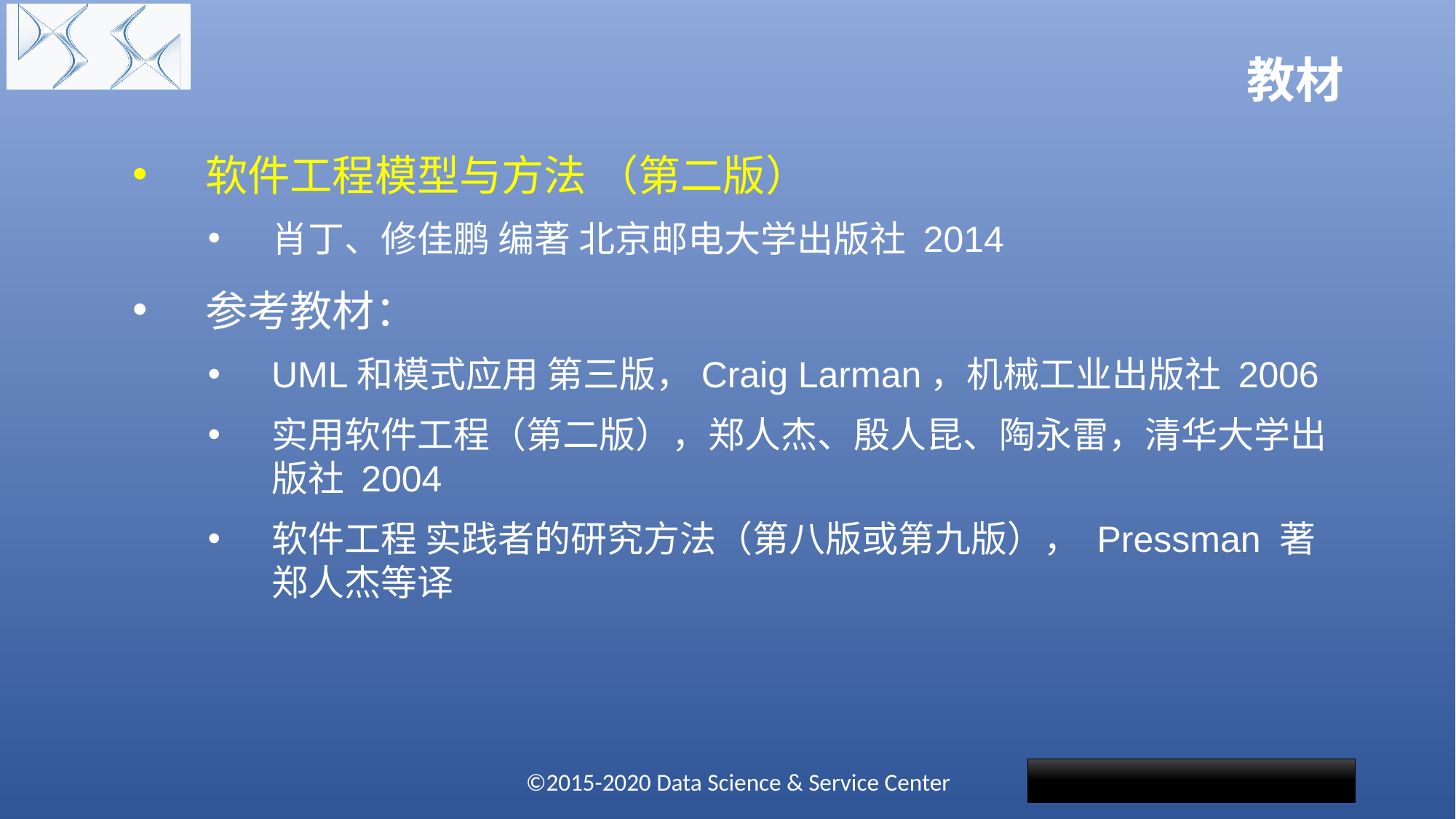

# 教材
软件工程模型与方法 （第二版）
肖丁、修佳鹏 编著 北京邮电大学出版社 2014
参考教材：
UML和模式应用 第三版，Craig Larman，机械工业出版社 2006
实用软件工程（第二版），郑人杰、殷人昆、陶永雷，清华大学出版社 2004
软件工程 实践者的研究方法（第八版或第九版）， Pressman 著 郑人杰等译

©2015-2020 Data Science & Service Center
7